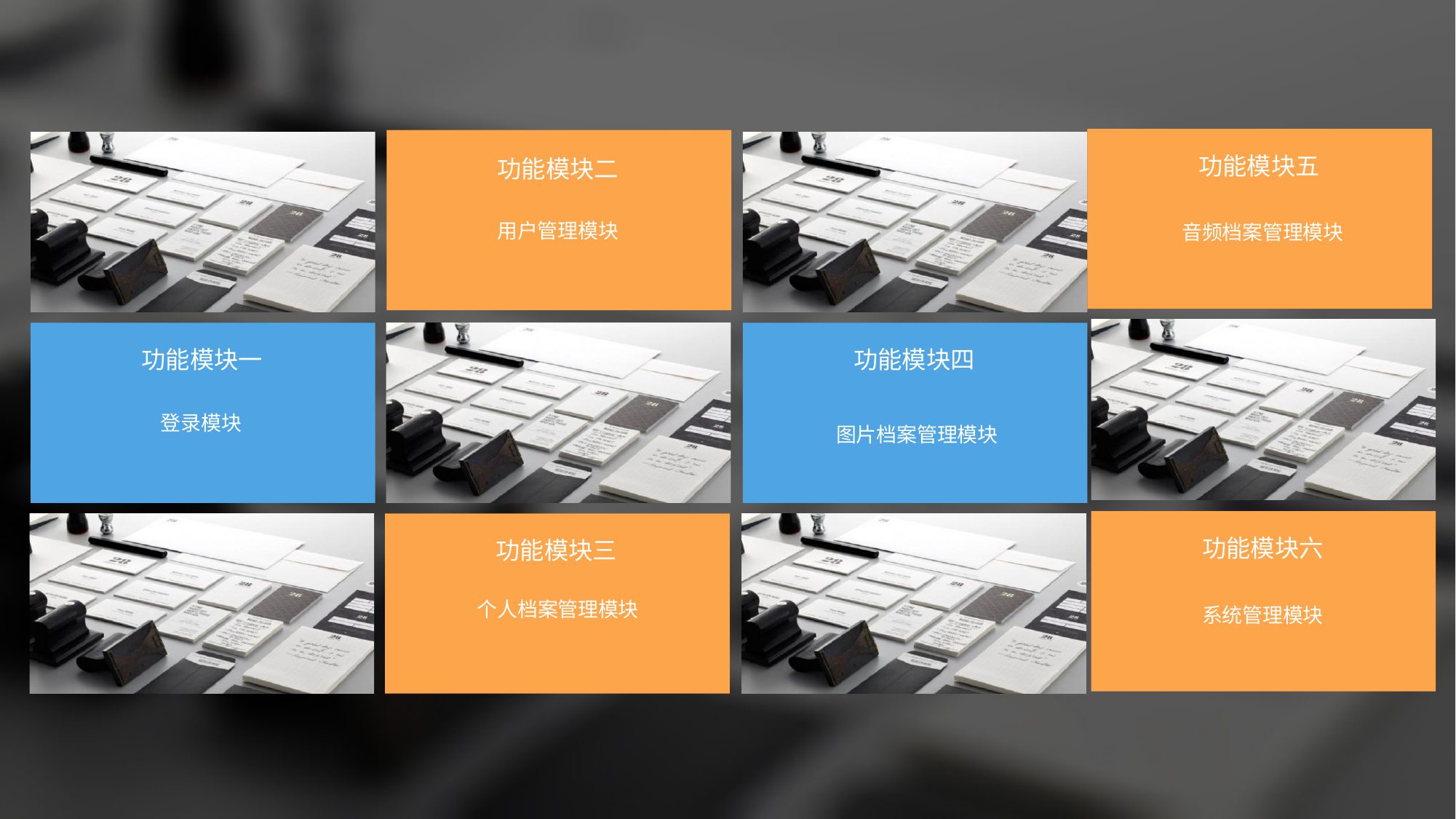

功能模块五
音频档案管理模块

功能模块二
用户管理模块

功能模块一
登录模块

功能模块四
图片档案管理模块

功能模块六
系统管理模块

功能模块三
个人档案管理模块